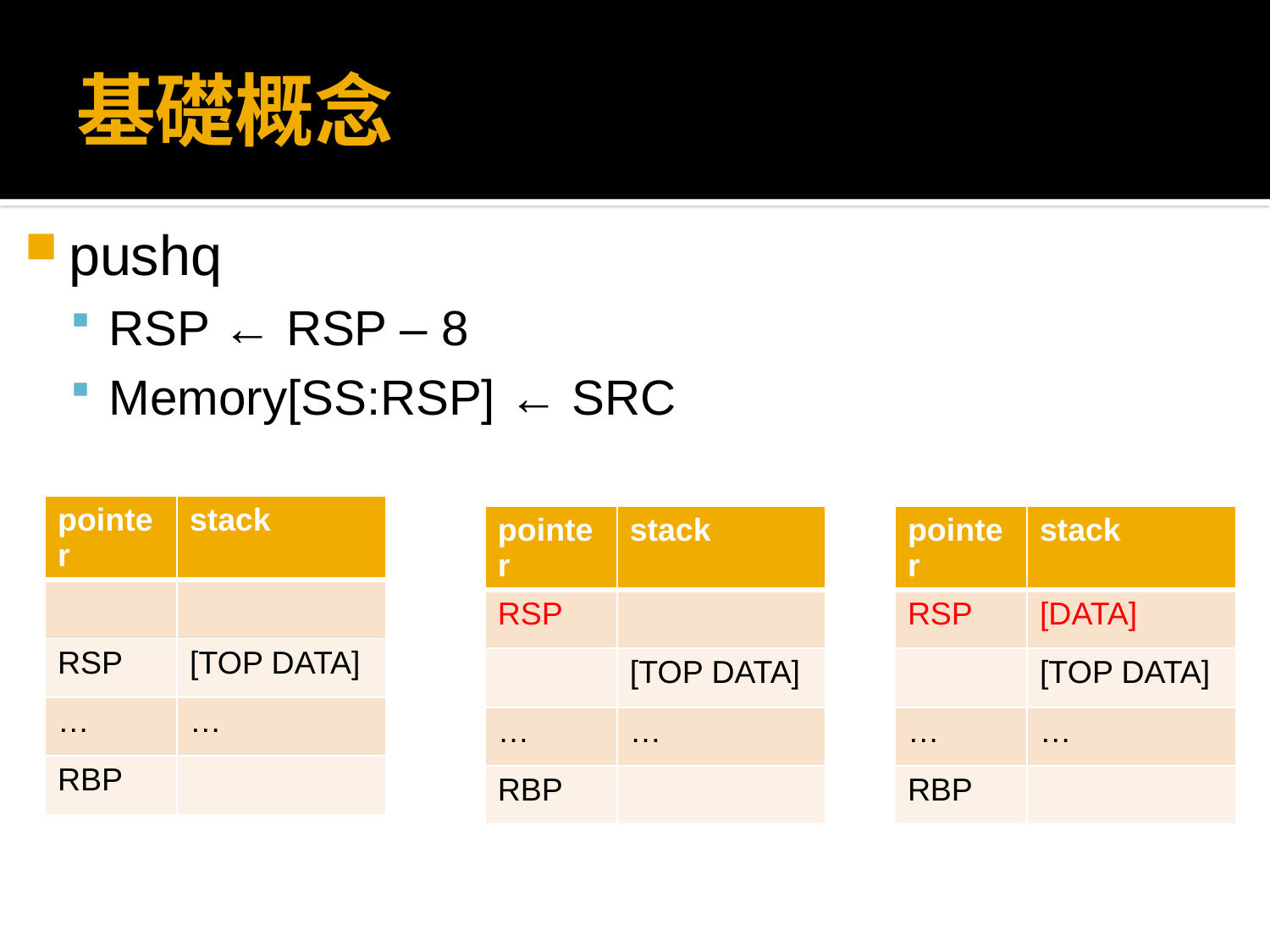

# 基礎概念
pushq
RSP ← RSP – 8
Memory[SS:RSP] ← SRC
| pointer | stack |
| --- | --- |
|  |  |
| RSP | [TOP DATA] |
| … | … |
| RBP |  |
| pointer | stack |
| --- | --- |
| RSP |  |
|  | [TOP DATA] |
| … | … |
| RBP |  |
| pointer | stack |
| --- | --- |
| RSP | [DATA] |
|  | [TOP DATA] |
| … | … |
| RBP |  |